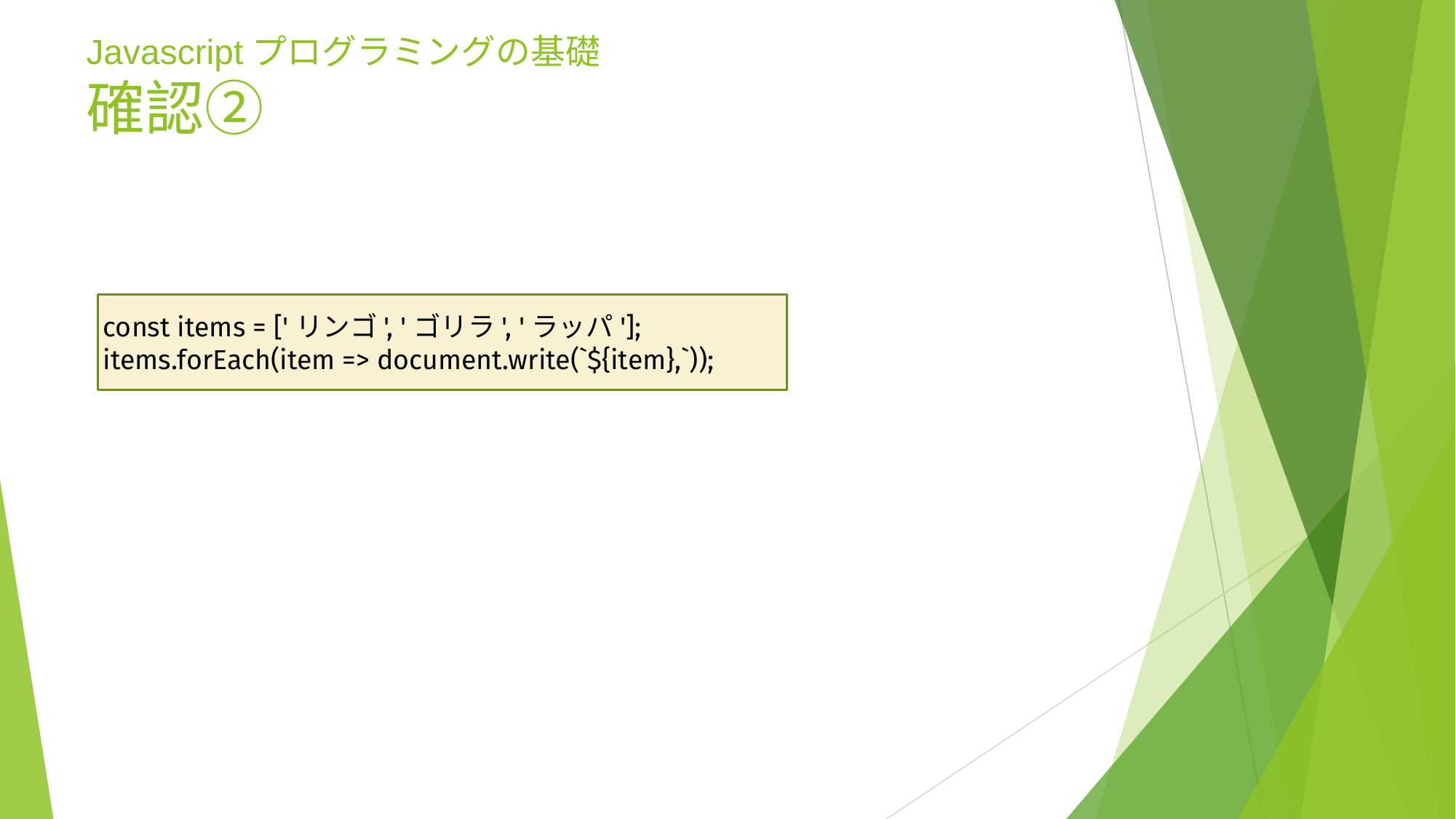

# Javascriptプログラミングの基礎 確認②

const items = ['リンゴ', 'ゴリラ', 'ラッパ'];
items.forEach(item => document.write(`${item},`));